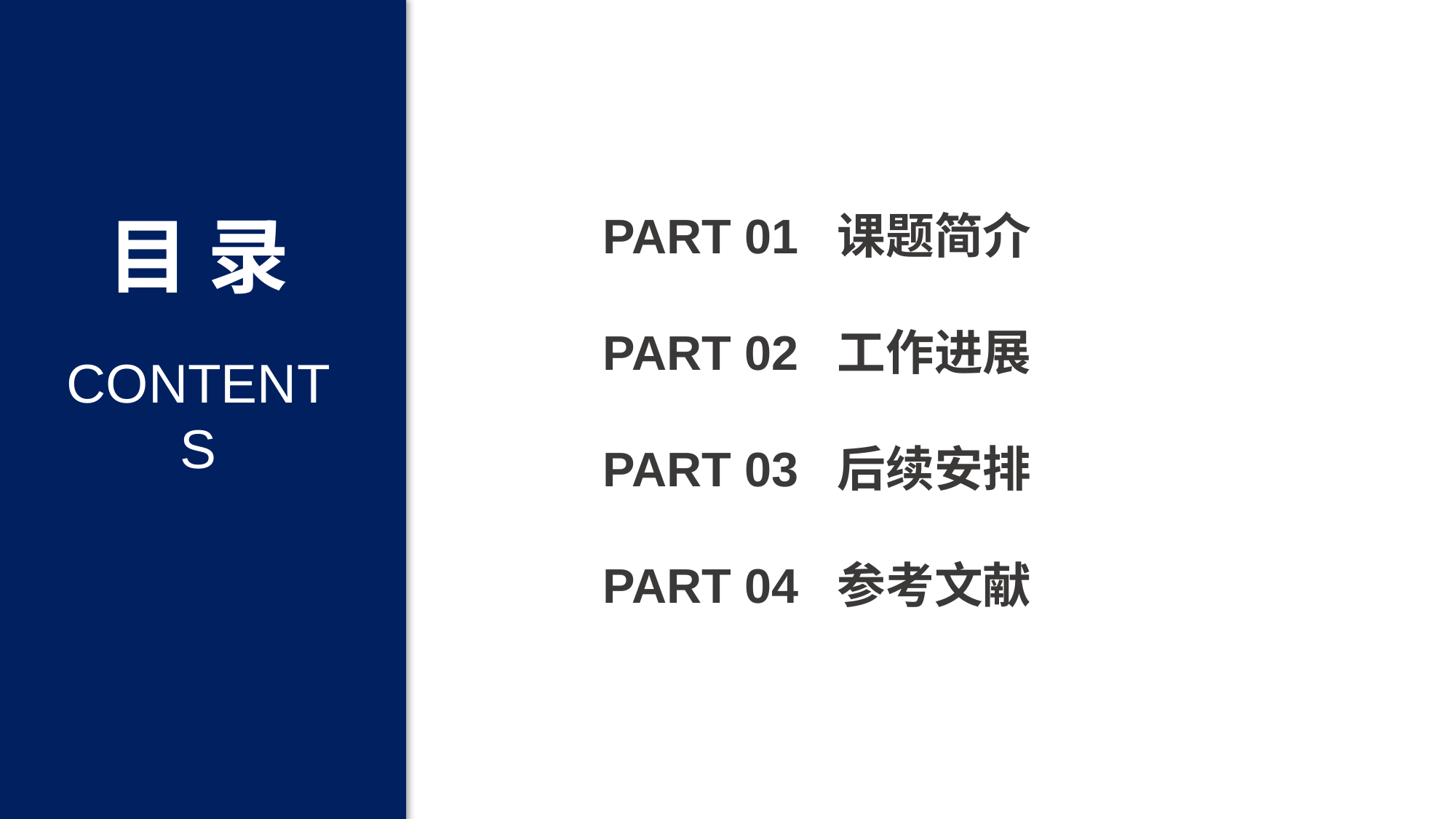

目 录
PART 01  课题简介
PART 02  工作进展
CONTENTS
PART 03  后续安排
PART 04  参考文献